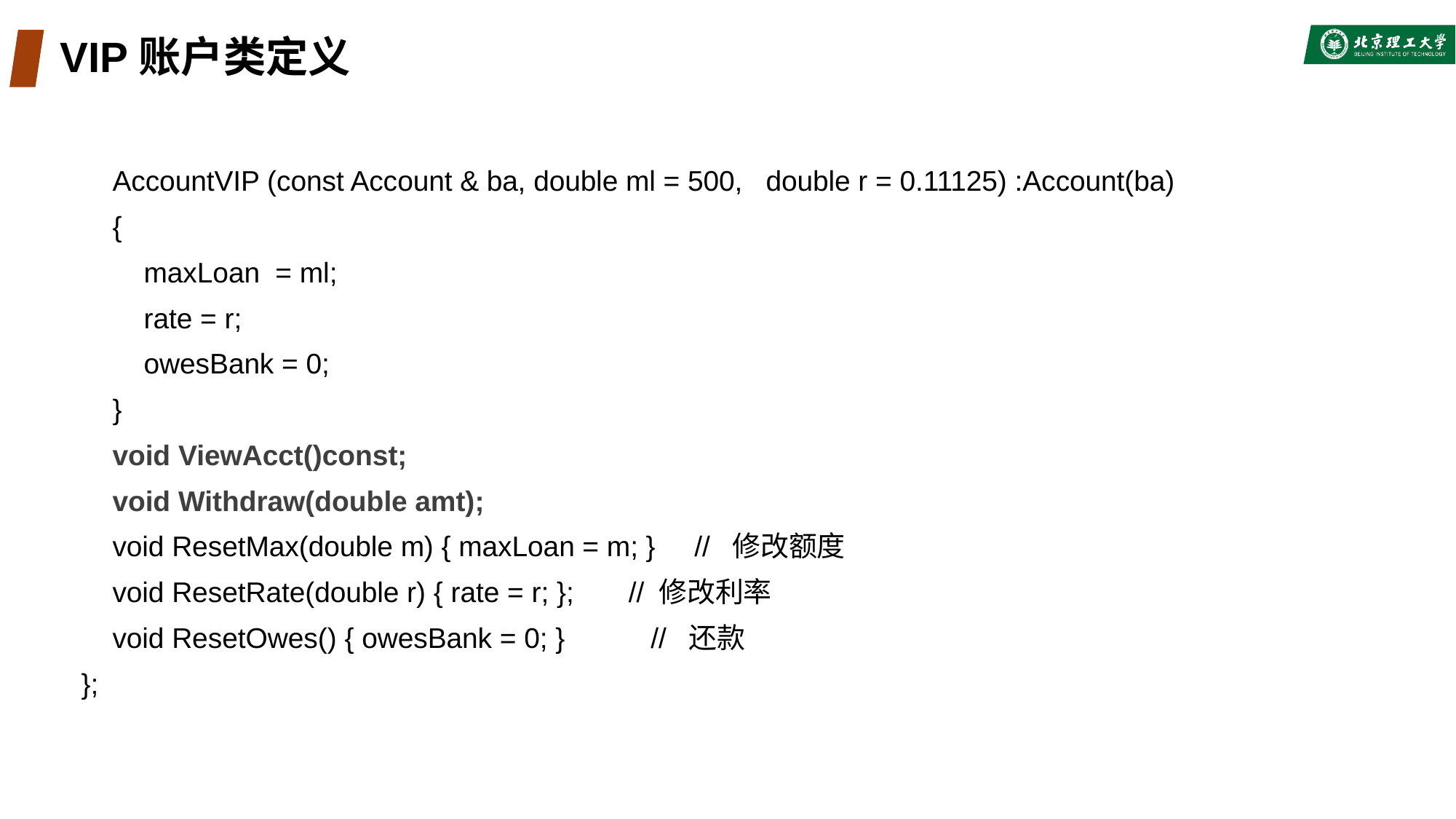

# VIP账户类定义
    AccountVIP (const Account & ba, double ml = 500,   double r = 0.11125) :Account(ba)
    {
        maxLoan  = ml;
        rate = r;
        owesBank = 0;
    }
    void ViewAcct()const;
    void Withdraw(double amt);
    void ResetMax(double m) { maxLoan = m; }     //  修改额度
    void ResetRate(double r) { rate = r; };       // 修改利率
    void ResetOwes() { owesBank = 0; }           //  还款
};